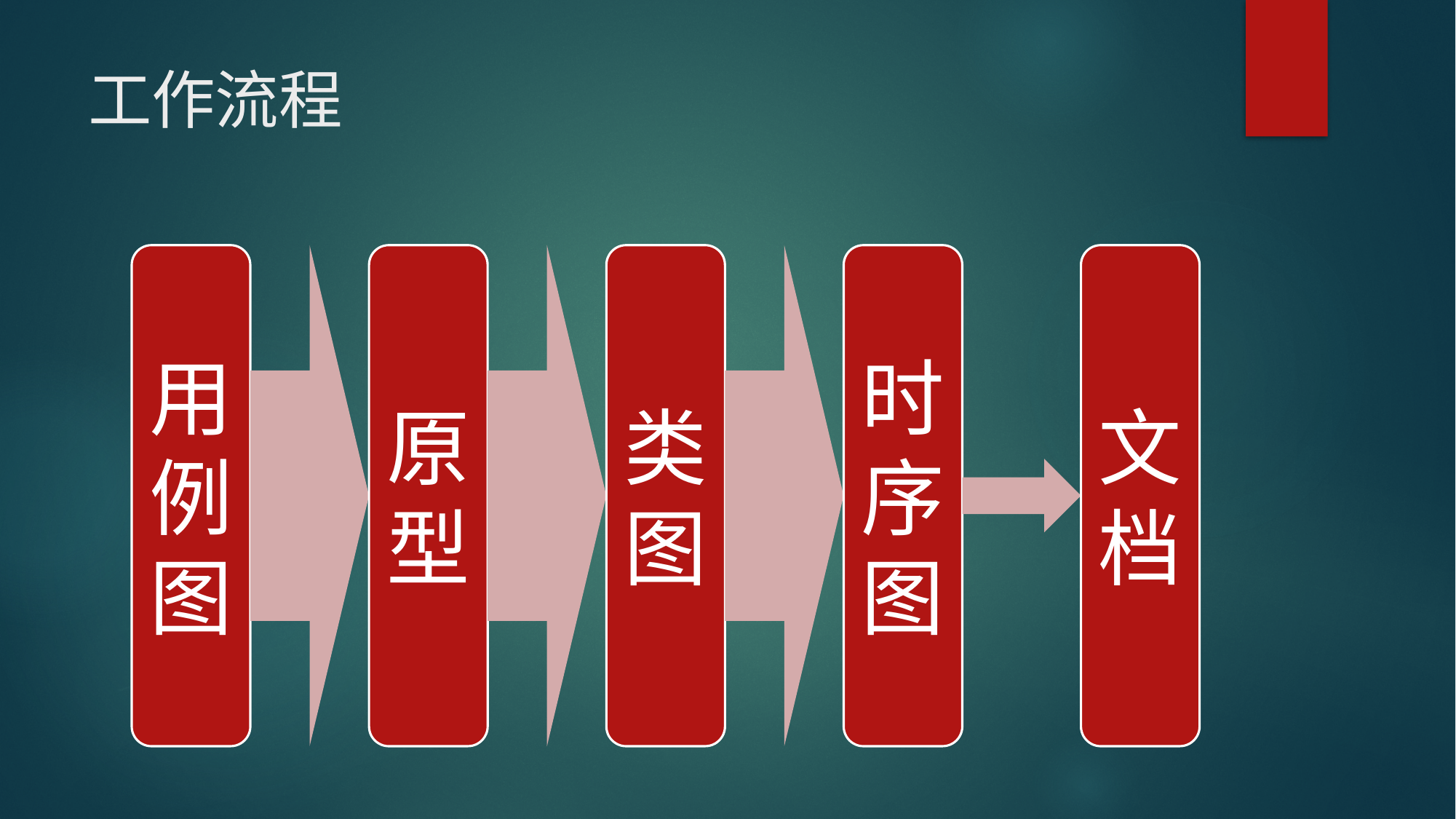

# 工作流程
用例图
原型
类图
时序图
文档